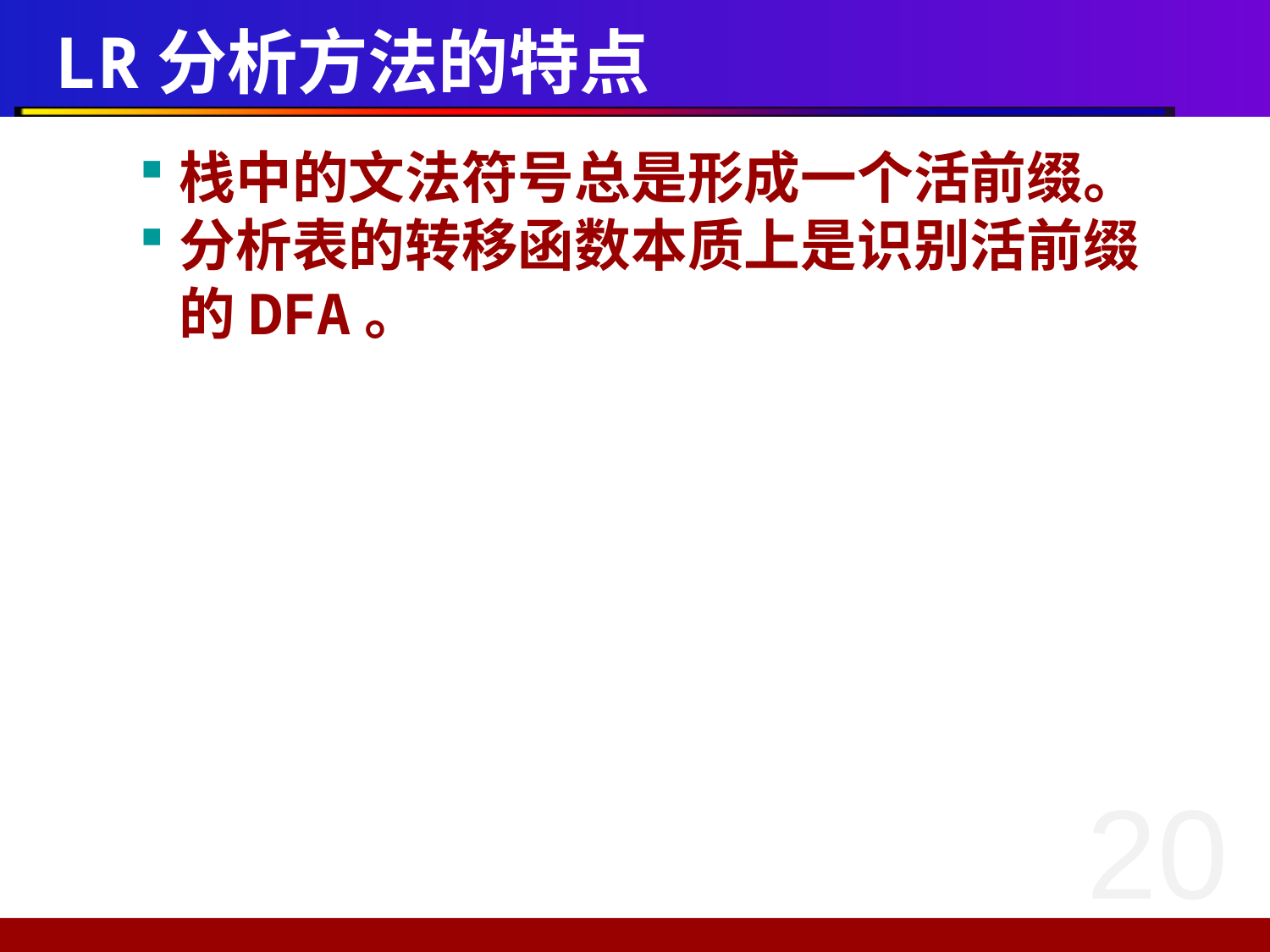

# LR分析方法的特点
栈中的文法符号总是形成一个活前缀。
分析表的转移函数本质上是识别活前缀的DFA。
20